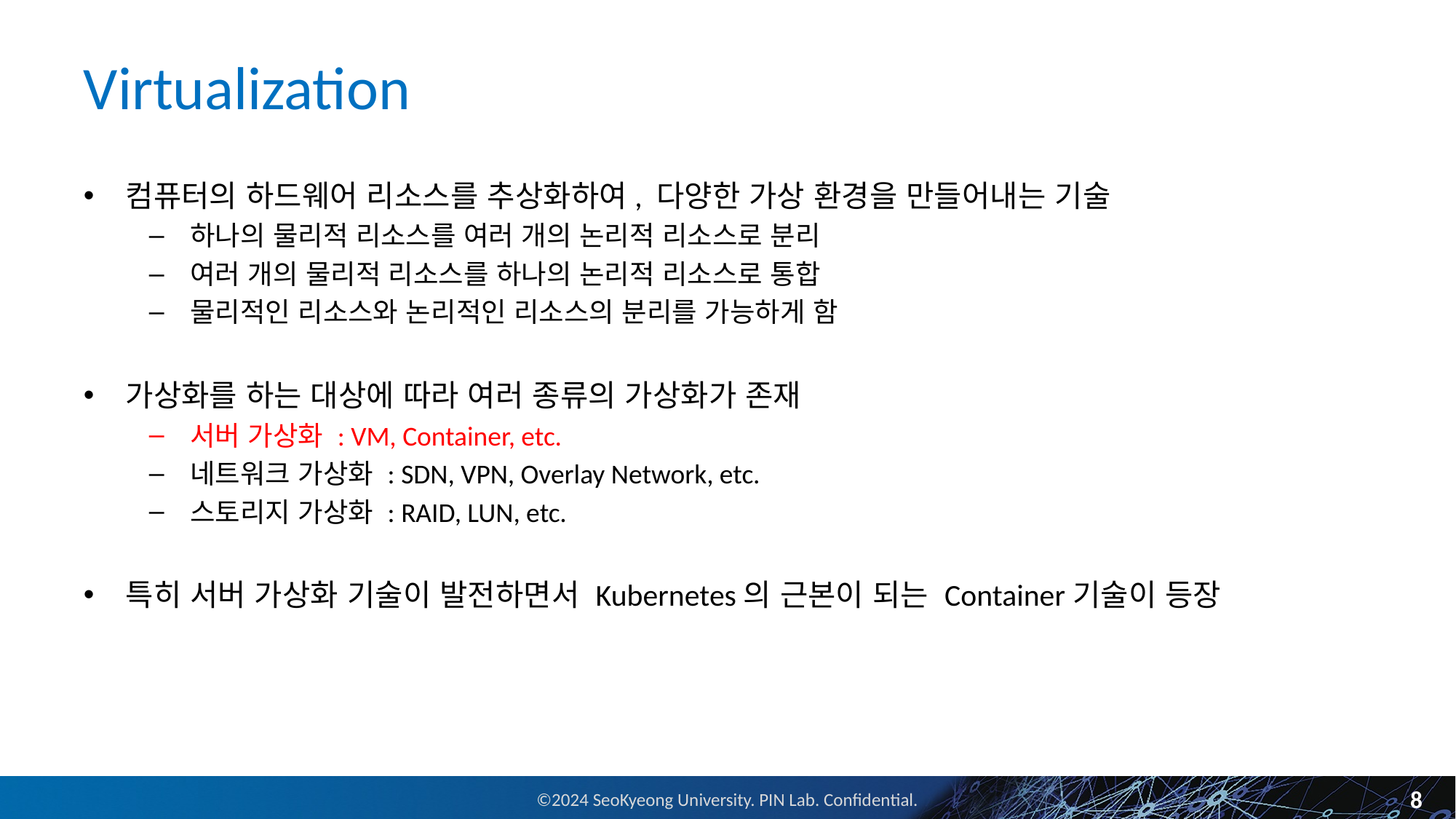

# Virtualization
컴퓨터의 하드웨어 리소스를 추상화하여, 다양한 가상 환경을 만들어내는 기술
하나의 물리적 리소스를 여러 개의 논리적 리소스로 분리
여러 개의 물리적 리소스를 하나의 논리적 리소스로 통합
물리적인 리소스와 논리적인 리소스의 분리를 가능하게 함

가상화를 하는 대상에 따라 여러 종류의 가상화가 존재
서버 가상화 : VM, Container, etc.
네트워크 가상화 : SDN, VPN, Overlay Network, etc.
스토리지 가상화 : RAID, LUN, etc.

특히 서버 가상화 기술이 발전하면서 Kubernetes의 근본이 되는 Container기술이 등장
8